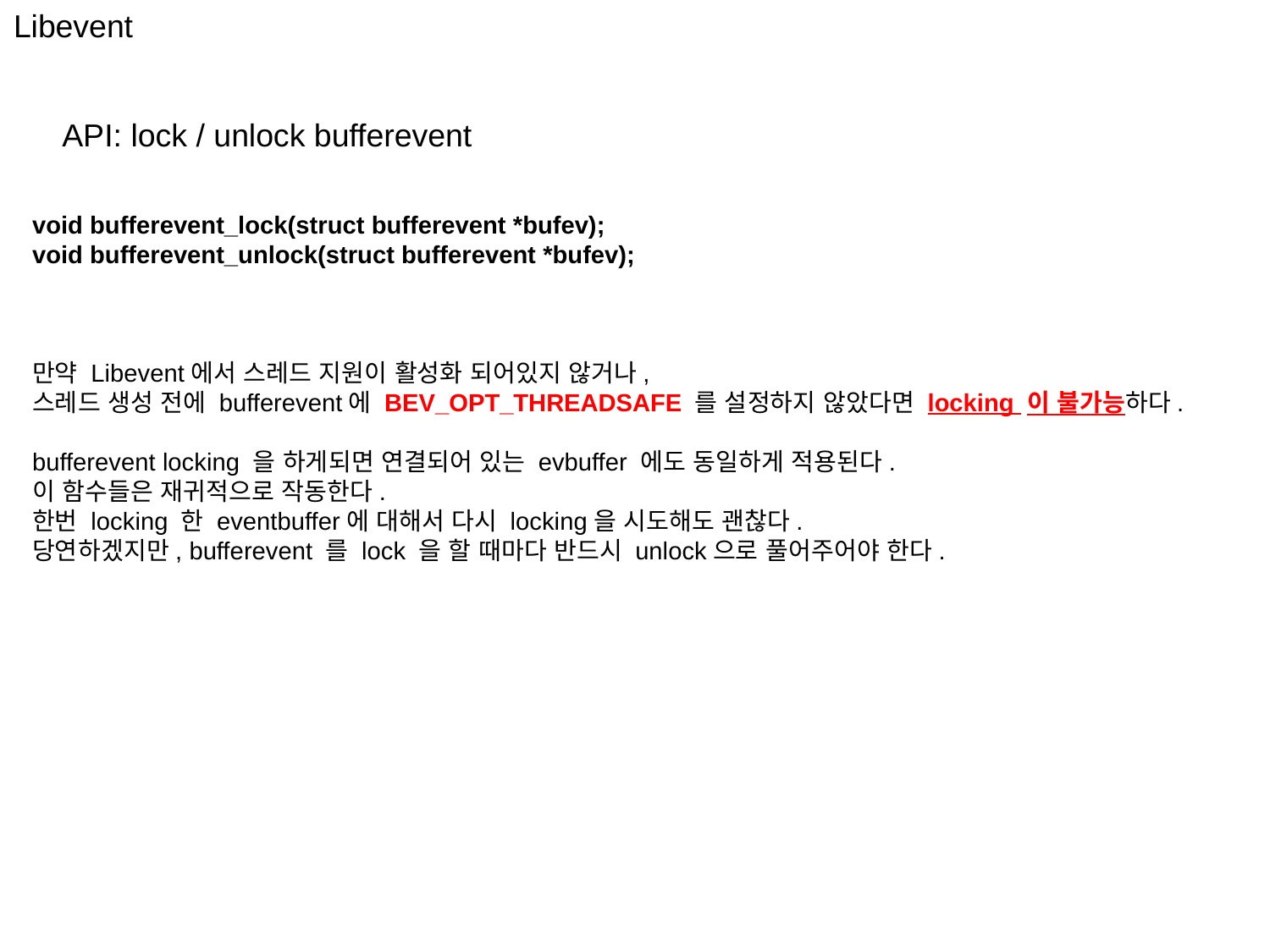

Libevent
API: lock / unlock bufferevent
void bufferevent_lock(struct bufferevent *bufev);
void bufferevent_unlock(struct bufferevent *bufev);

만약 Libevent에서 스레드 지원이 활성화 되어있지 않거나,
스레드 생성 전에 bufferevent에 BEV_OPT_THREADSAFE 를 설정하지 않았다면 locking 이 불가능하다.

bufferevent locking 을 하게되면 연결되어 있는 evbuffer 에도 동일하게 적용된다.
이 함수들은 재귀적으로 작동한다.
한번 locking 한 eventbuffer에 대해서 다시 locking을 시도해도 괜찮다.
당연하겠지만, bufferevent 를 lock 을 할 때마다 반드시 unlock으로 풀어주어야 한다.